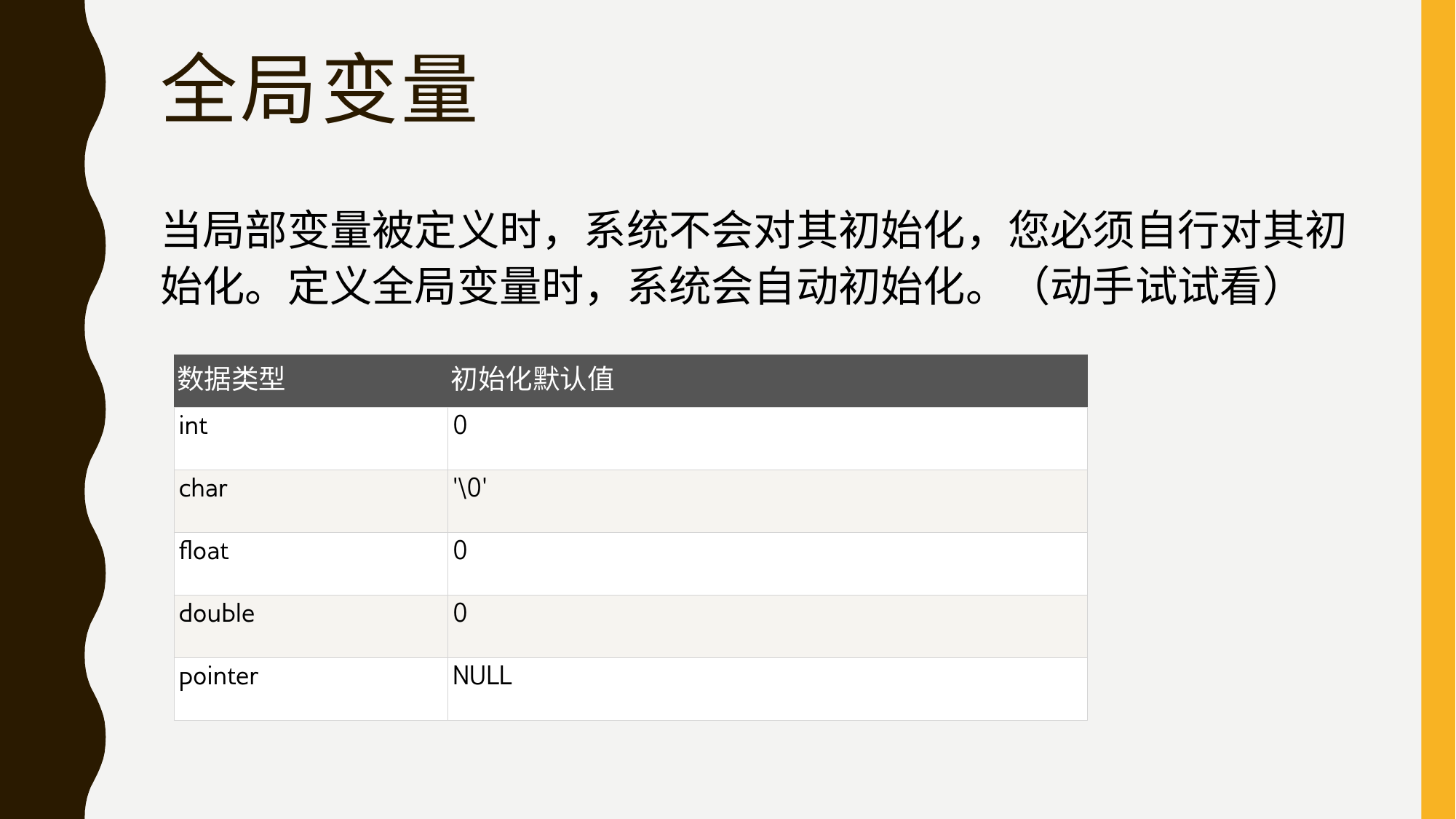

# 全局变量
当局部变量被定义时，系统不会对其初始化，您必须自行对其初始化。定义全局变量时，系统会自动初始化。（动手试试看）

| 数据类型 | 初始化默认值 |
| --- | --- |
| int | 0 |
| char | '\0' |
| float | 0 |
| double | 0 |
| pointer | NULL |